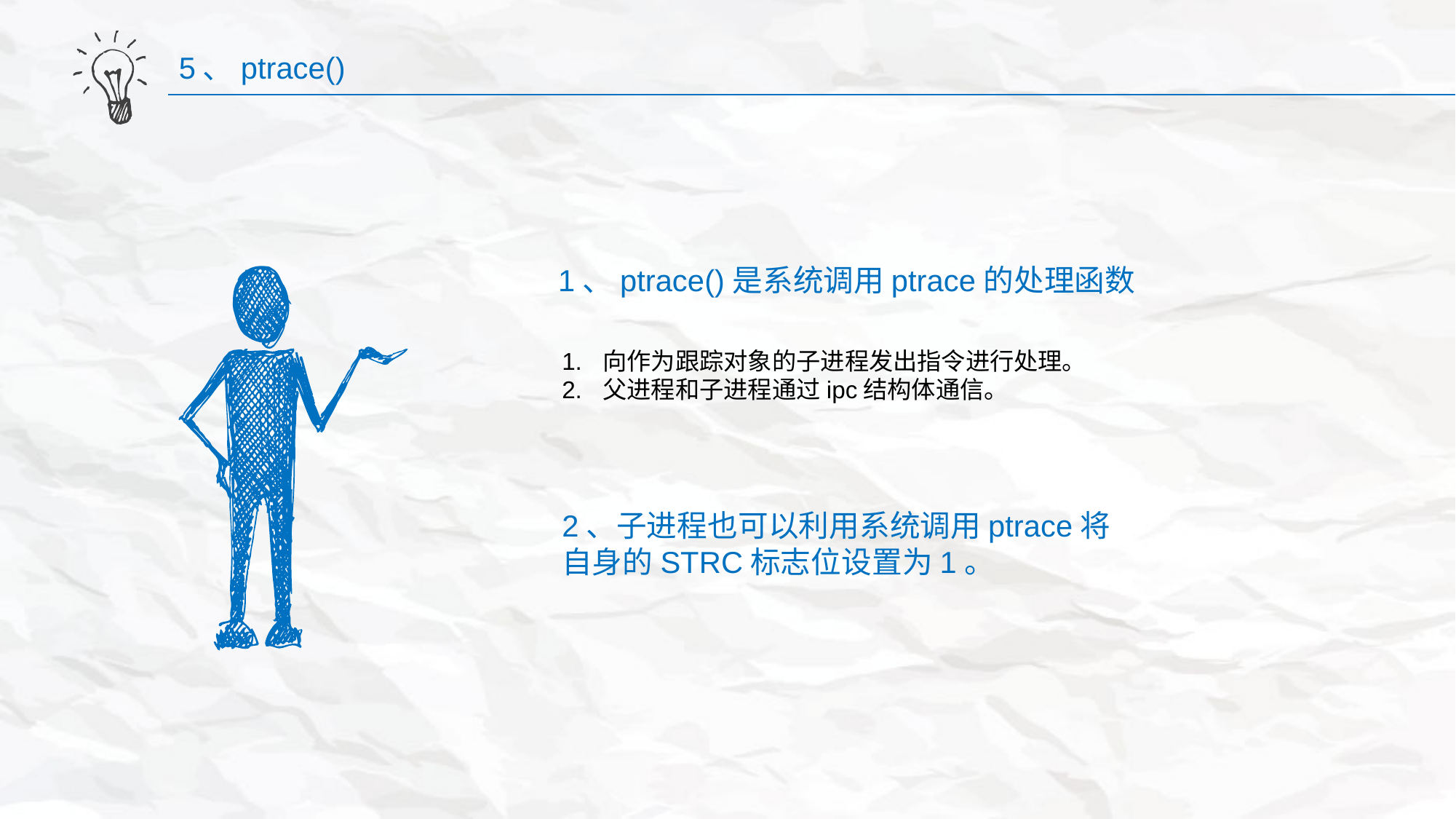

5、ptrace()
1、ptrace()是系统调用ptrace的处理函数
向作为跟踪对象的子进程发出指令进行处理。
父进程和子进程通过ipc结构体通信。
2、子进程也可以利用系统调用ptrace将自身的STRC标志位设置为1。